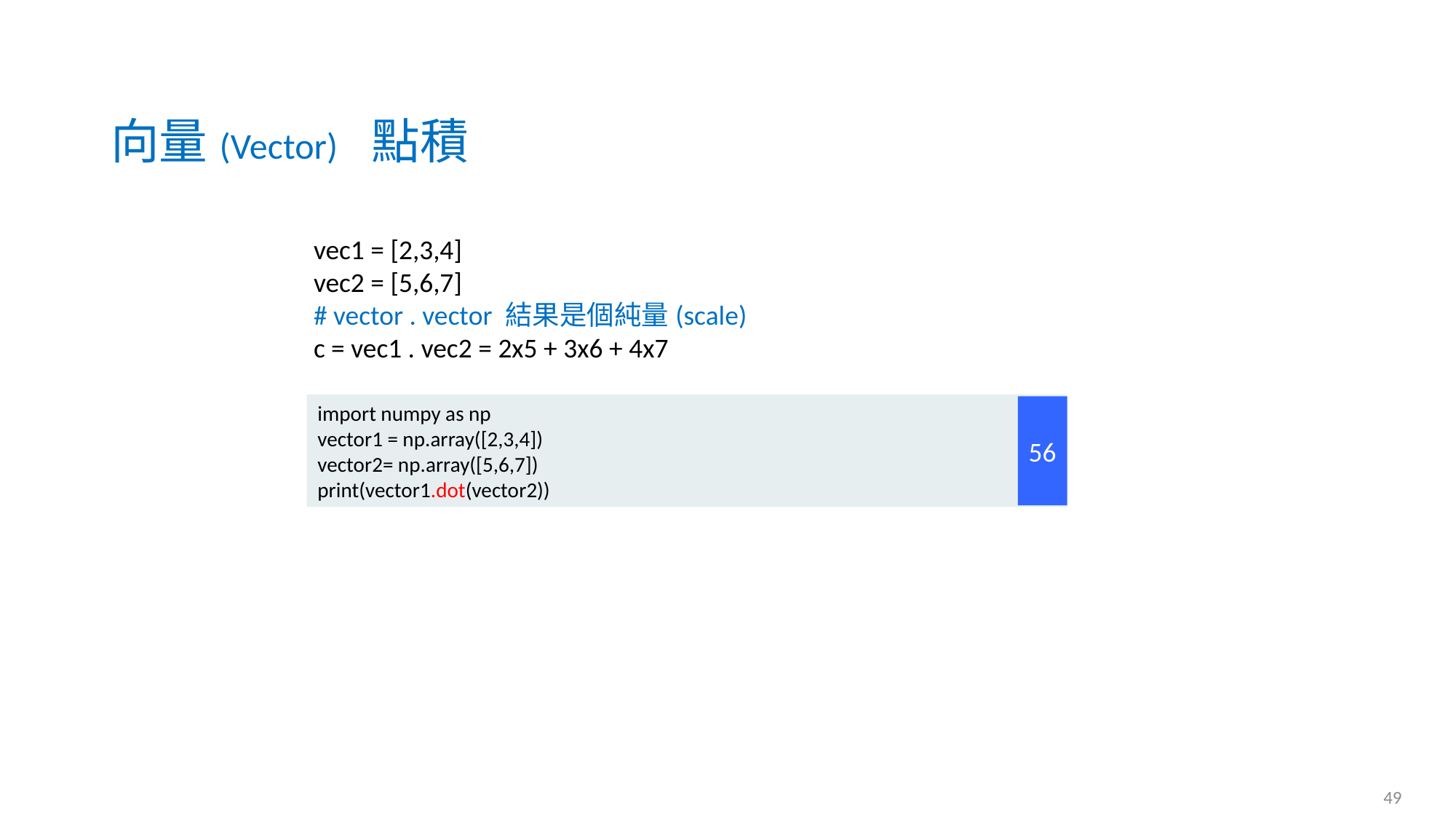

向量(Vector)  點積
vec1 = [2,3,4]
vec2 = [5,6,7]
# vector . vector 結果是個純量(scale)
c = vec1 . vec2 = 2x5 + 3x6 + 4x7
import numpy as np
vector1 = np.array([2,3,4])
vector2= np.array([5,6,7])
print(vector1.dot(vector2))

56

49